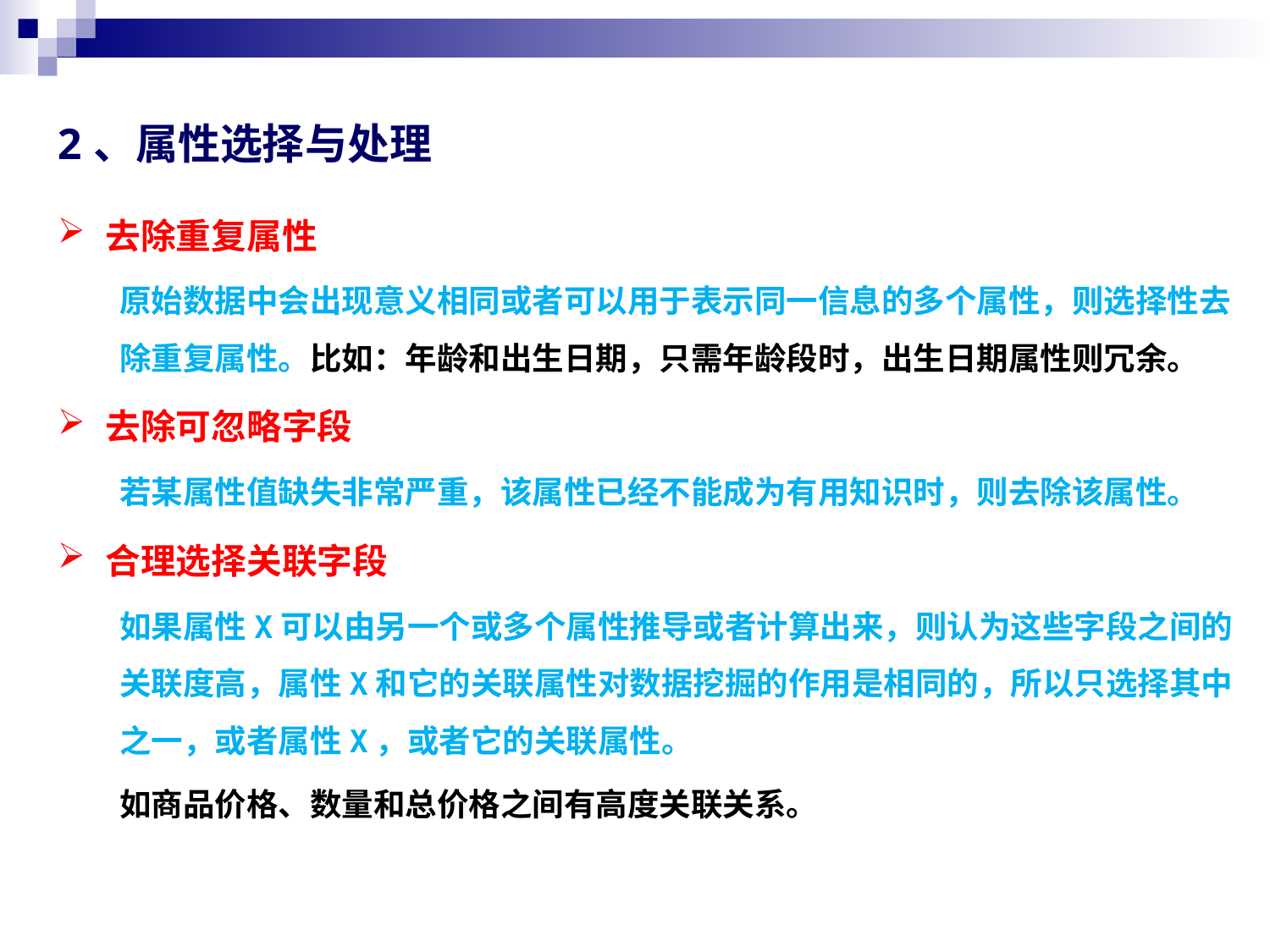

2、属性选择与处理
去除重复属性
原始数据中会出现意义相同或者可以用于表示同一信息的多个属性，则选择性去除重复属性。比如：年龄和出生日期，只需年龄段时，出生日期属性则冗余。
去除可忽略字段
若某属性值缺失非常严重，该属性已经不能成为有用知识时，则去除该属性。
合理选择关联字段
如果属性X可以由另一个或多个属性推导或者计算出来，则认为这些字段之间的关联度高，属性X和它的关联属性对数据挖掘的作用是相同的，所以只选择其中之一，或者属性X，或者它的关联属性。
如商品价格、数量和总价格之间有高度关联关系。